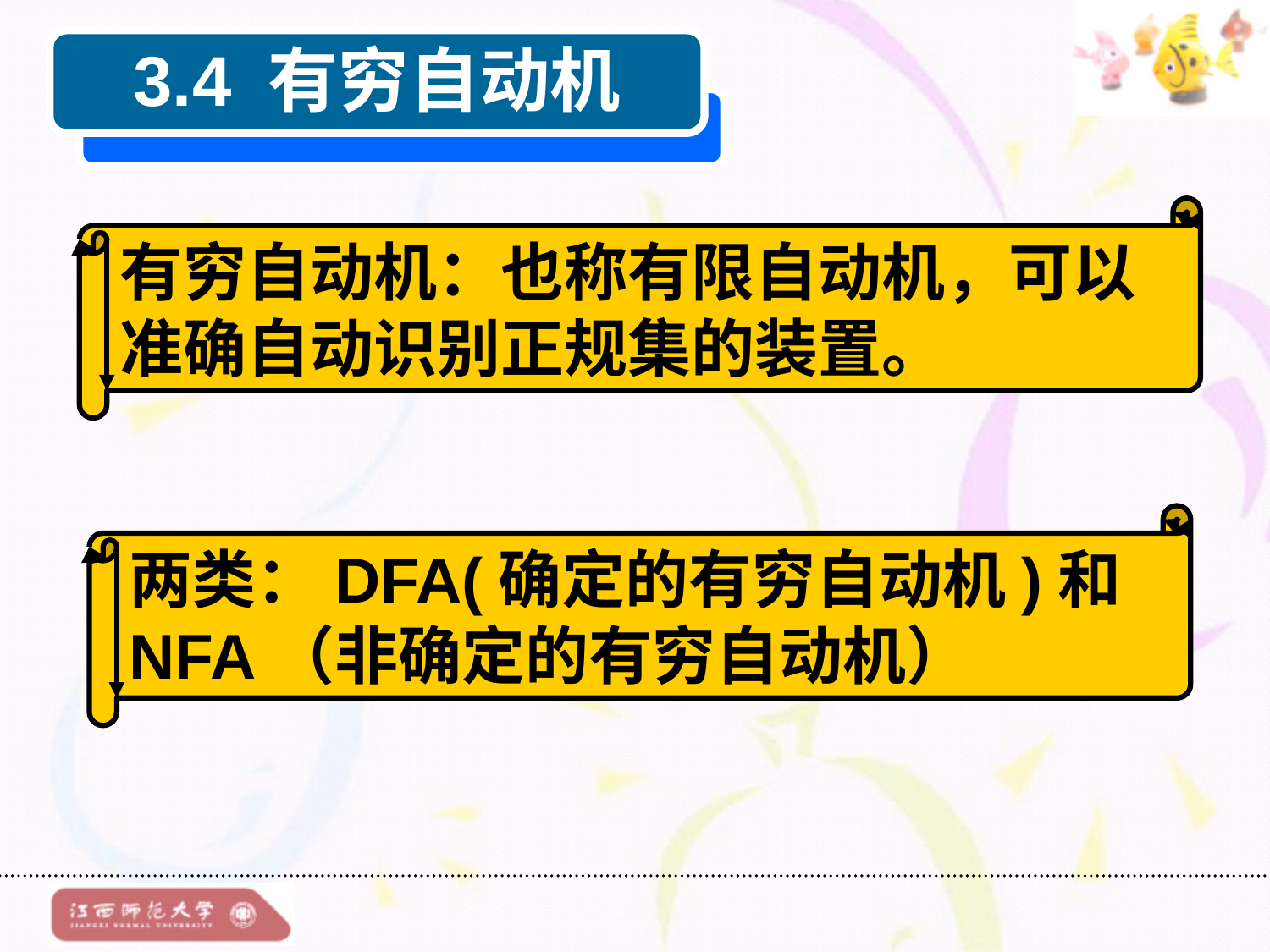

3.4 有穷自动机

有穷自动机：也称有限自动机，可以准确自动识别正规集的装置。
两类：DFA(确定的有穷自动机)和NFA（非确定的有穷自动机）